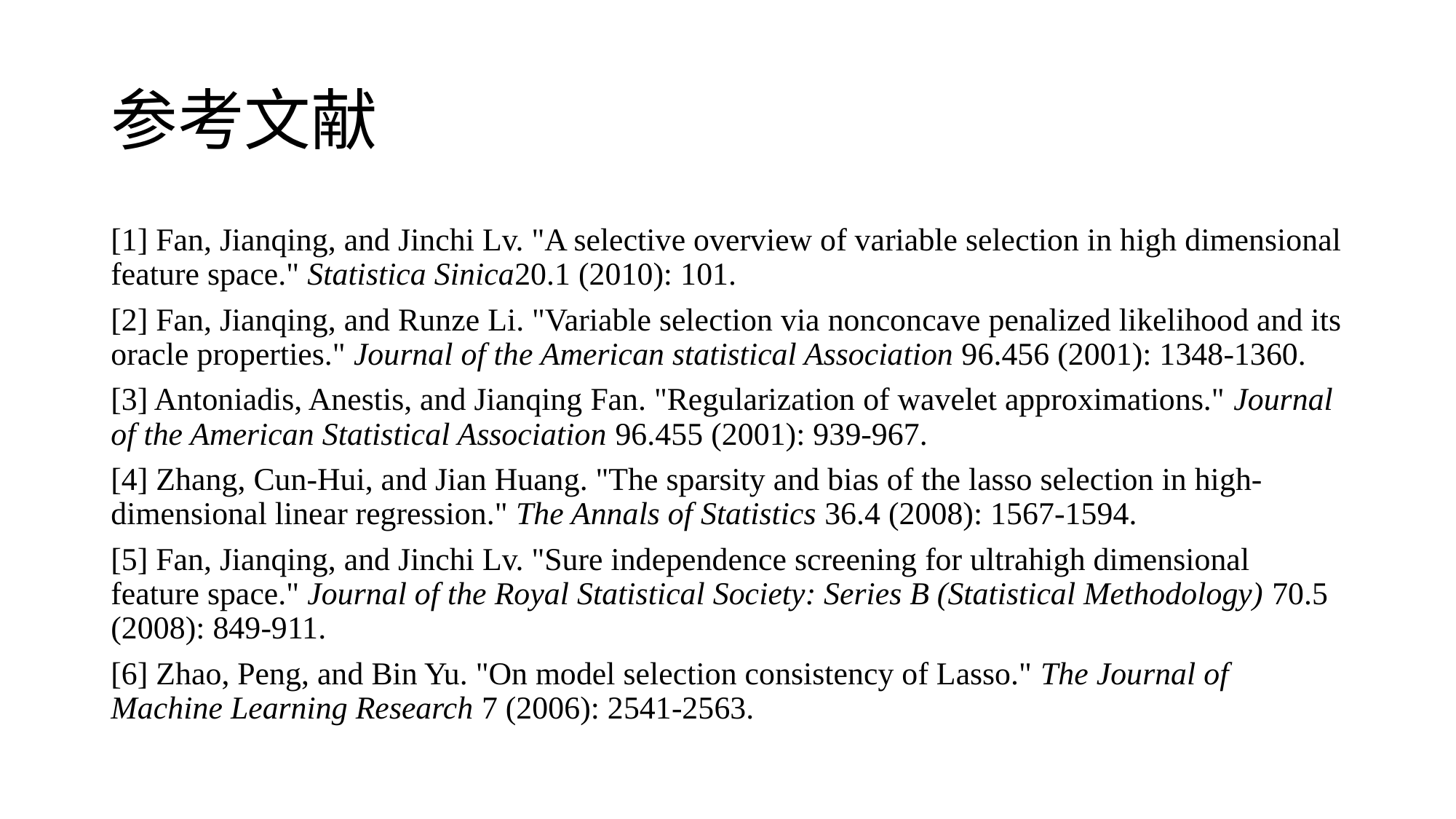

# 参考文献
[1] Fan, Jianqing, and Jinchi Lv. "A selective overview of variable selection in high dimensional feature space." Statistica Sinica20.1 (2010): 101.
[2] Fan, Jianqing, and Runze Li. "Variable selection via nonconcave penalized likelihood and its oracle properties." Journal of the American statistical Association 96.456 (2001): 1348-1360.
[3] Antoniadis, Anestis, and Jianqing Fan. "Regularization of wavelet approximations." Journal of the American Statistical Association 96.455 (2001): 939-967.
[4] Zhang, Cun-Hui, and Jian Huang. "The sparsity and bias of the lasso selection in high-dimensional linear regression." The Annals of Statistics 36.4 (2008): 1567-1594.
[5] Fan, Jianqing, and Jinchi Lv. "Sure independence screening for ultrahigh dimensional feature space." Journal of the Royal Statistical Society: Series B (Statistical Methodology) 70.5 (2008): 849-911.
[6] Zhao, Peng, and Bin Yu. "On model selection consistency of Lasso." The Journal of Machine Learning Research 7 (2006): 2541-2563.